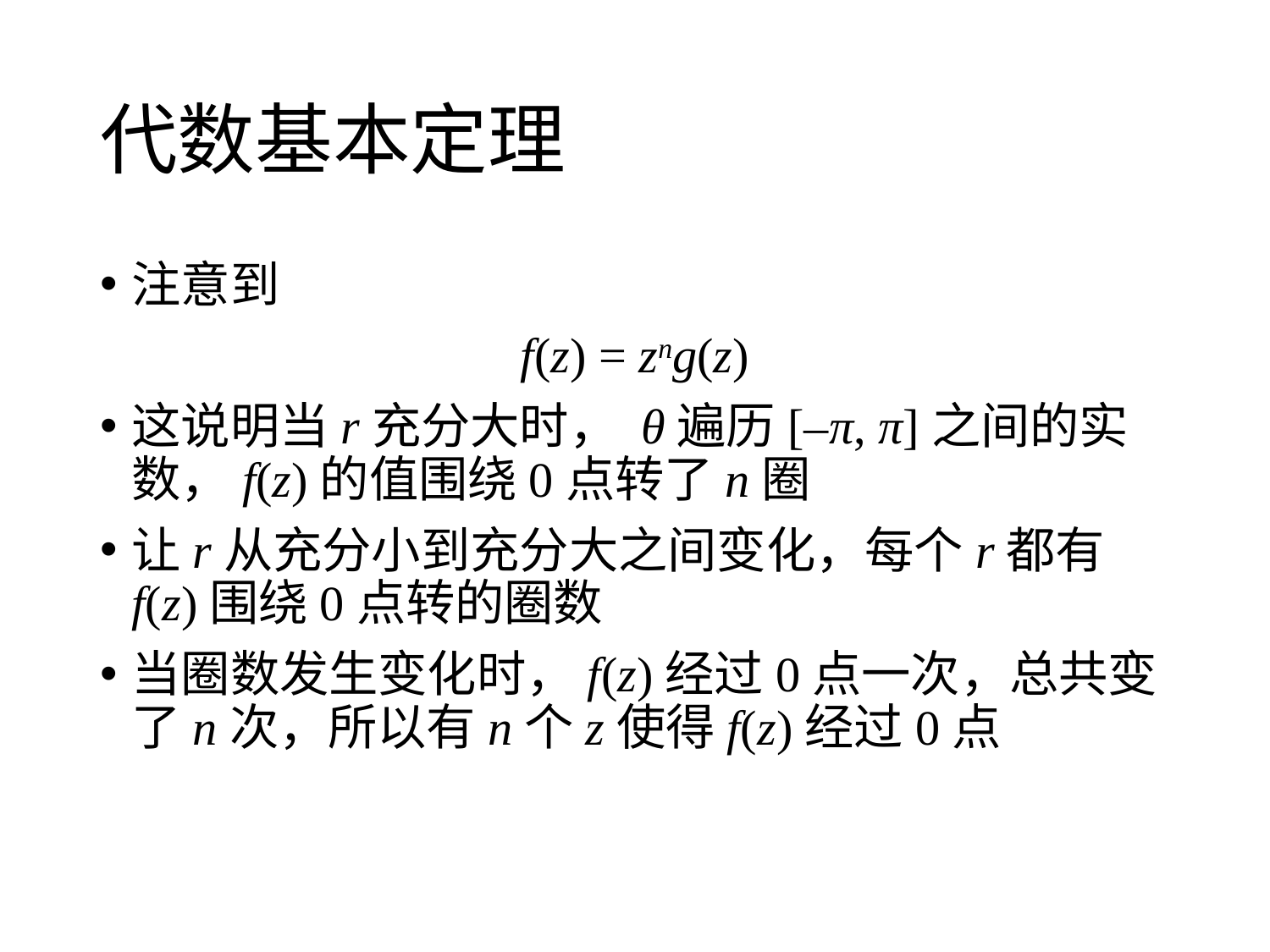

# 代数基本定理
注意到
f(z) = zng(z)
这说明当r充分大时， θ遍历[–π, π]之间的实数，f(z)的值围绕0点转了n圈
让r从充分小到充分大之间变化，每个r都有f(z)围绕0点转的圈数
当圈数发生变化时，f(z)经过0点一次，总共变了n次，所以有n个z使得f(z)经过0点